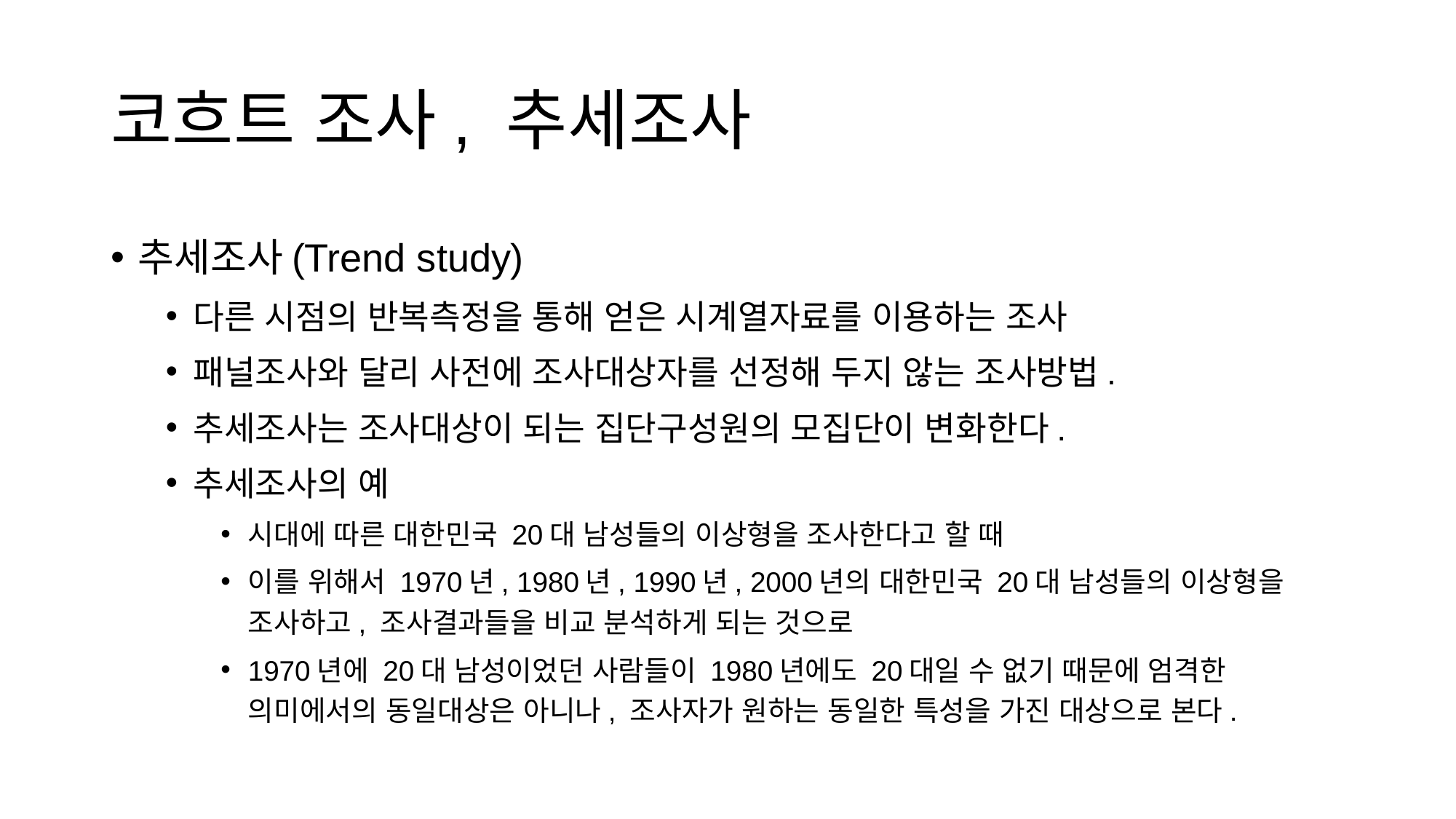

# 코흐트 조사, 추세조사
추세조사(Trend study)
다른 시점의 반복측정을 통해 얻은 시계열자료를 이용하는 조사
패널조사와 달리 사전에 조사대상자를 선정해 두지 않는 조사방법.
추세조사는 조사대상이 되는 집단구성원의 모집단이 변화한다.
추세조사의 예
시대에 따른 대한민국 20대 남성들의 이상형을 조사한다고 할 때
이를 위해서 1970년, 1980년, 1990년, 2000년의 대한민국 20대 남성들의 이상형을 조사하고, 조사결과들을 비교 분석하게 되는 것으로
1970년에 20대 남성이었던 사람들이 1980년에도 20대일 수 없기 때문에 엄격한
의미에서의 동일대상은 아니나, 조사자가 원하는 동일한 특성을 가진 대상으로 본다.